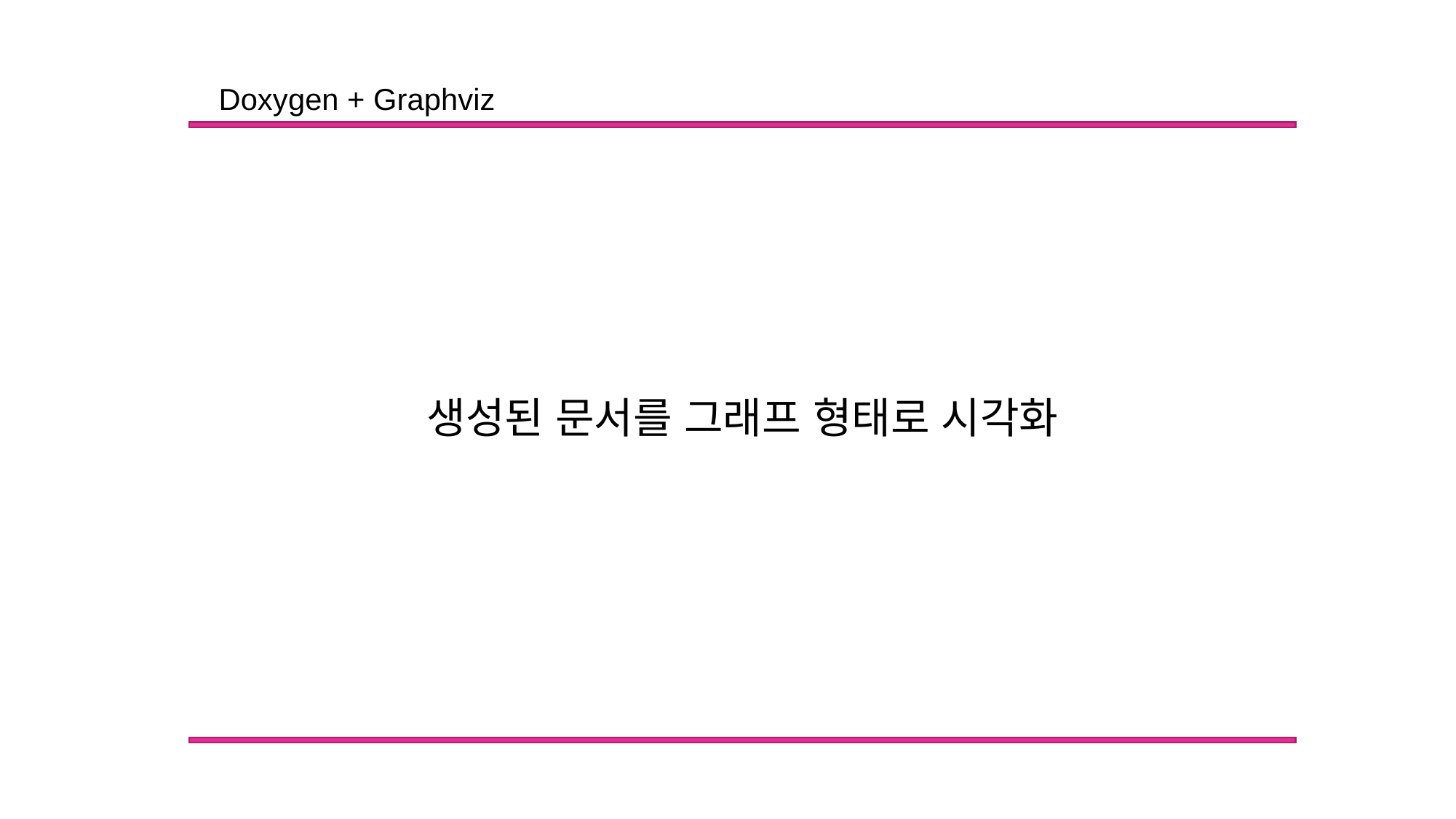

Doxygen + Graphviz

생성된 문서를 그래프 형태로 시각화